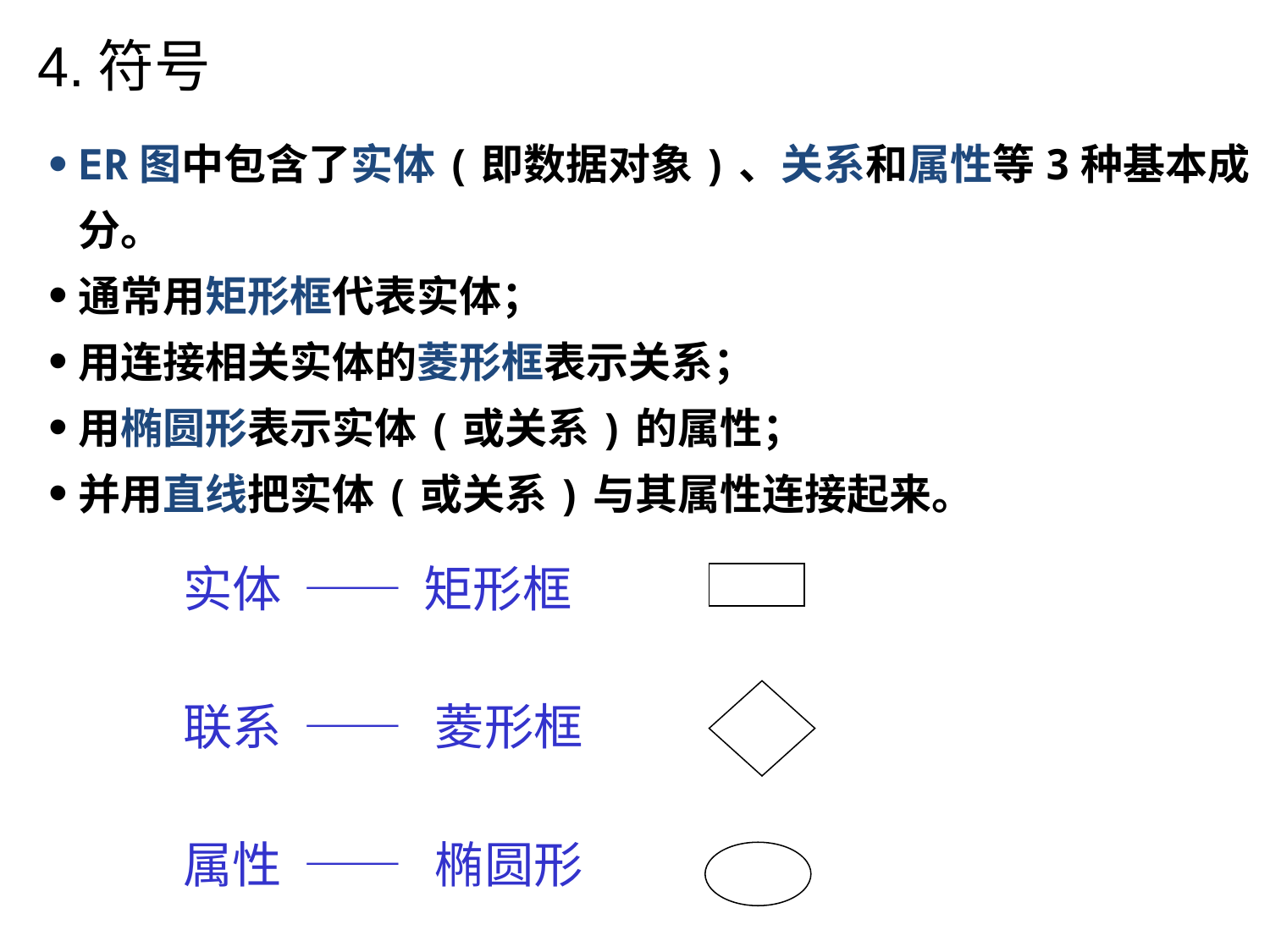

4.符号
ER图中包含了实体(即数据对象)、关系和属性等3种基本成分。
通常用矩形框代表实体；
用连接相关实体的菱形框表示关系；
用椭圆形表示实体(或关系)的属性；
并用直线把实体(或关系)与其属性连接起来。
       实体  ——  矩形框

       联系  ——   菱形框

       属性  ——   椭圆形